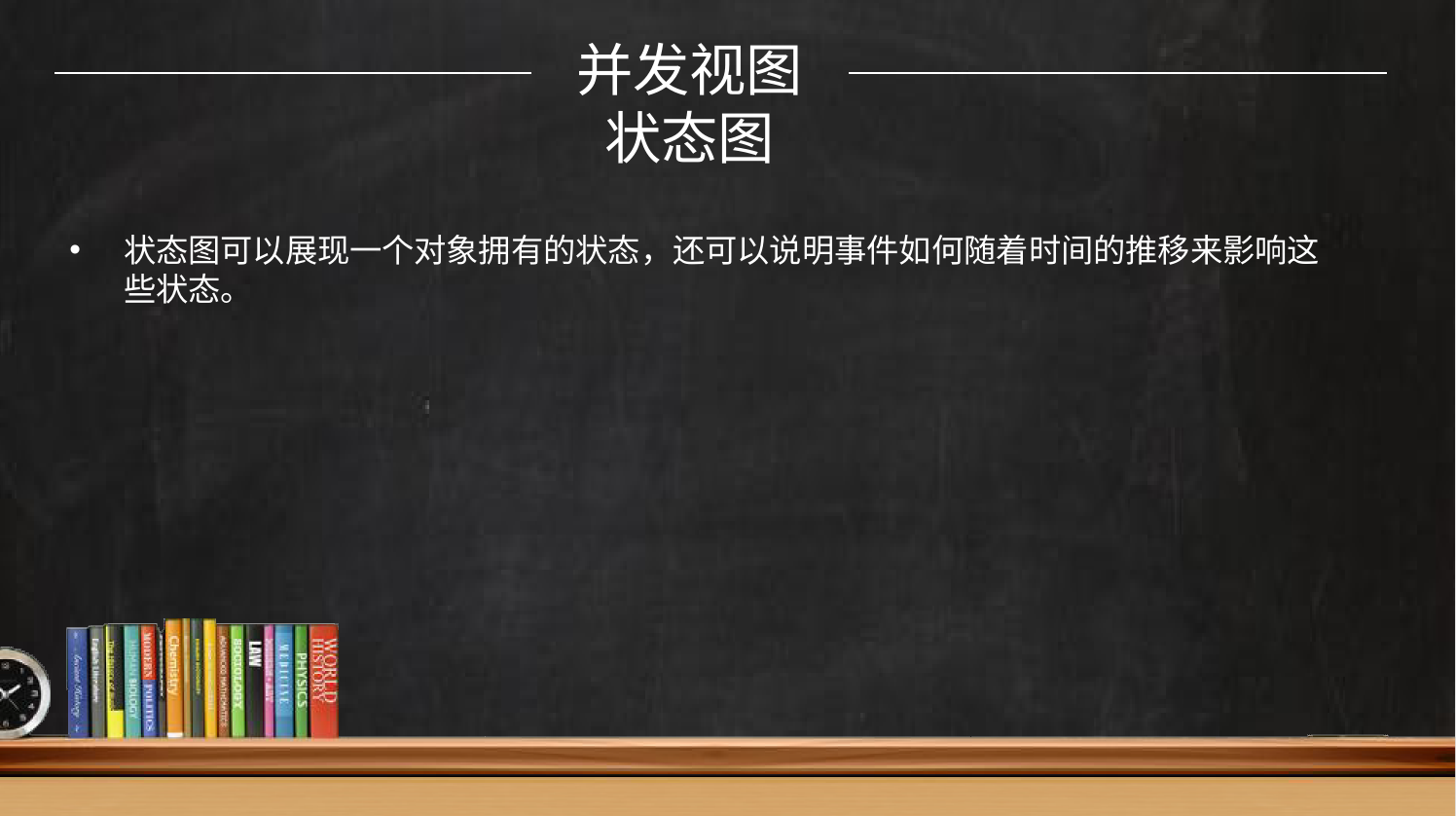

# 并发视图
状态图

状态图可以展现一个对象拥有的状态，还可以说明事件如何随着时间的推移来影响这 些状态。